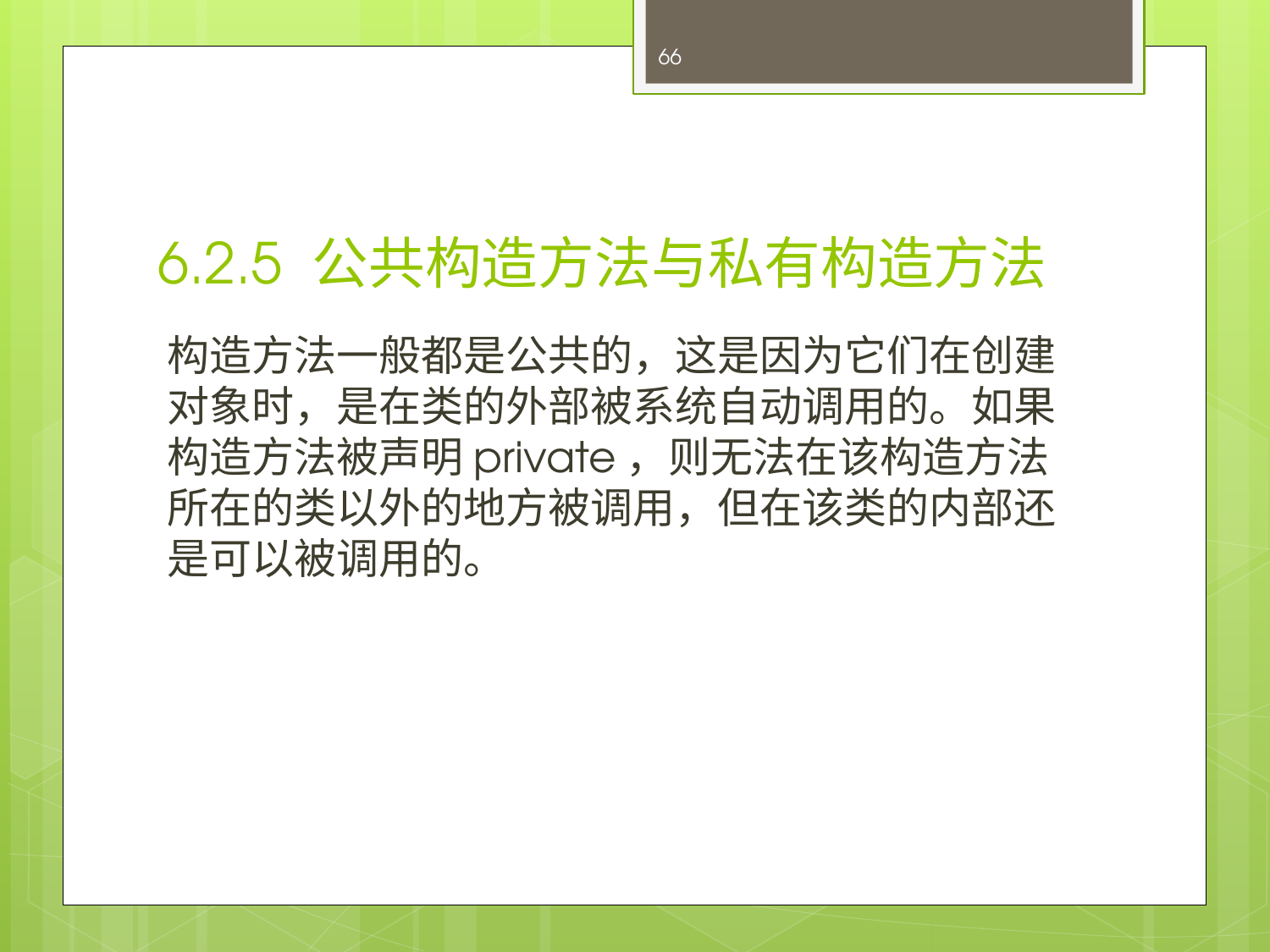

66
# 6.2.5 公共构造方法与私有构造方法
构造方法一般都是公共的，这是因为它们在创建对象时，是在类的外部被系统自动调用的。如果构造方法被声明private，则无法在该构造方法所在的类以外的地方被调用，但在该类的内部还是可以被调用的。